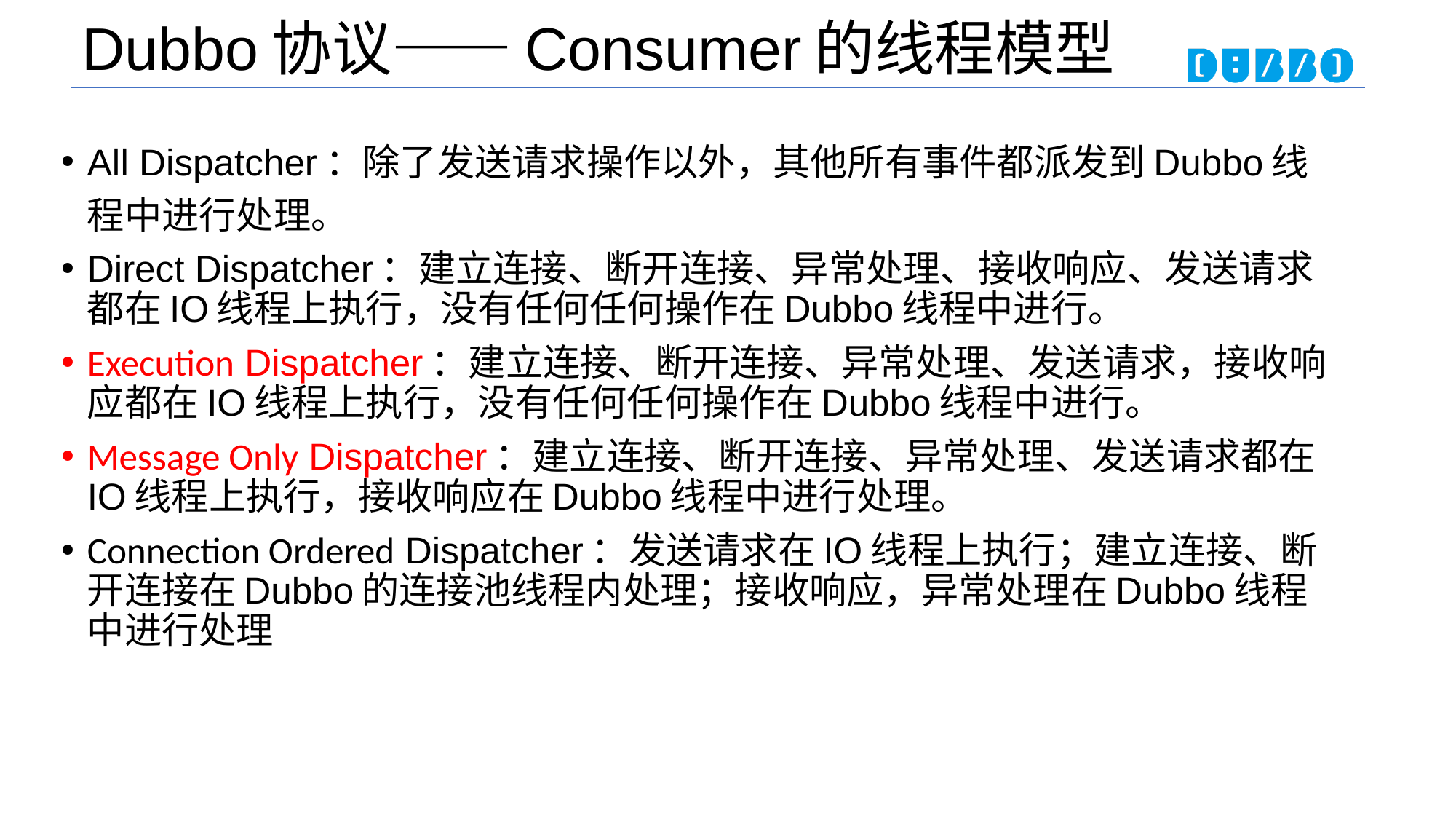

# Dubbo协议——Consumer的线程模型
All Dispatcher：除了发送请求操作以外，其他所有事件都派发到Dubbo线程中进行处理。
Direct Dispatcher：建立连接、断开连接、异常处理、接收响应、发送请求都在IO线程上执行，没有任何任何操作在Dubbo线程中进行。
Execution Dispatcher：建立连接、断开连接、异常处理、发送请求，接收响应都在IO线程上执行，没有任何任何操作在Dubbo线程中进行。
Message Only Dispatcher：建立连接、断开连接、异常处理、发送请求都在IO线程上执行，接收响应在Dubbo线程中进行处理。
Connection Ordered Dispatcher：发送请求在IO线程上执行；建立连接、断开连接在Dubbo的连接池线程内处理；接收响应，异常处理在Dubbo线程中进行处理